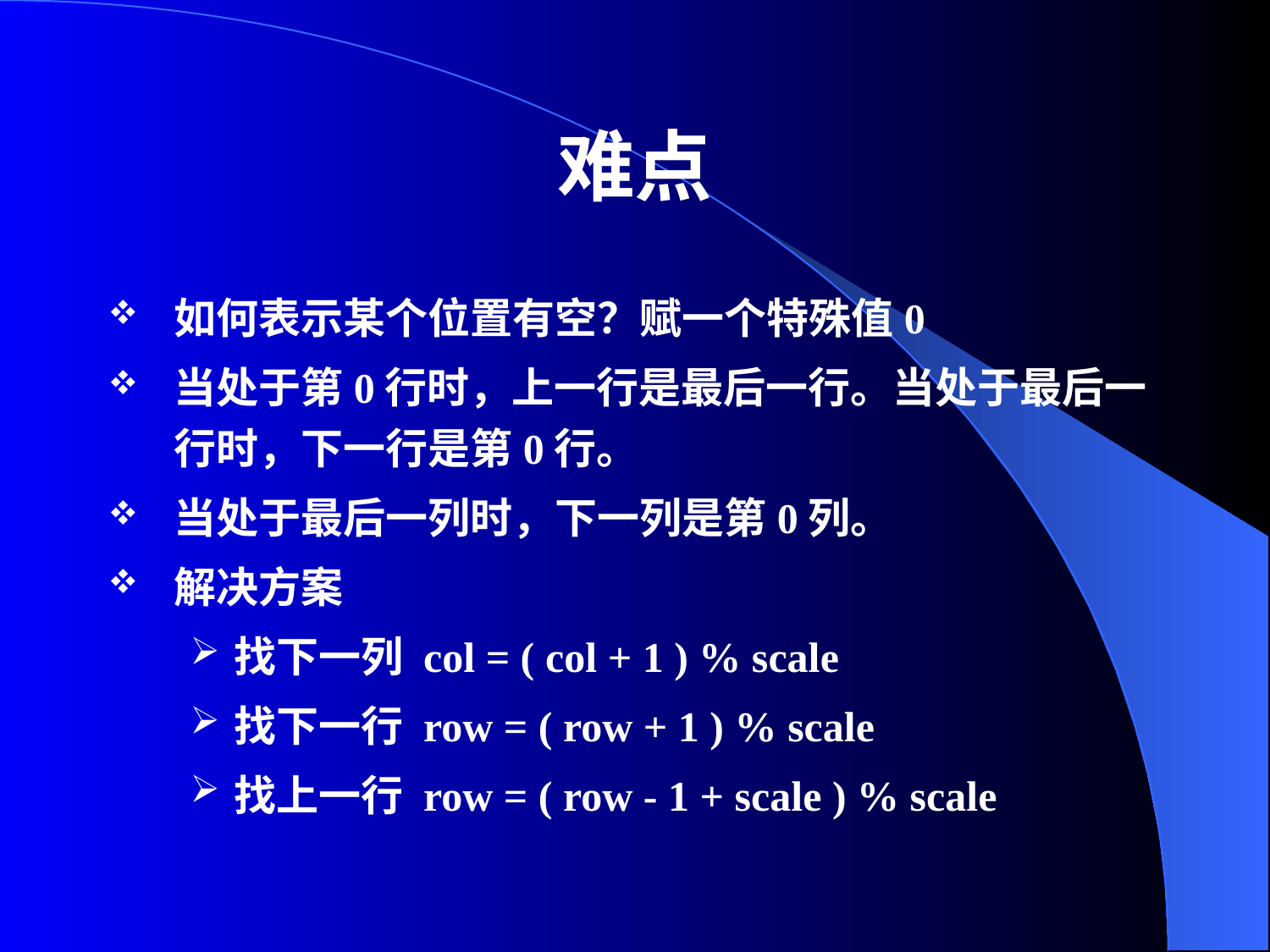

# 难点
如何表示某个位置有空？赋一个特殊值0
当处于第0行时，上一行是最后一行。当处于最后一行时，下一行是第0行。
当处于最后一列时，下一列是第0列。
解决方案
找下一列 col = ( col + 1 ) % scale
找下一行 row = ( row + 1 ) % scale
找上一行 row = ( row - 1 + scale ) % scale